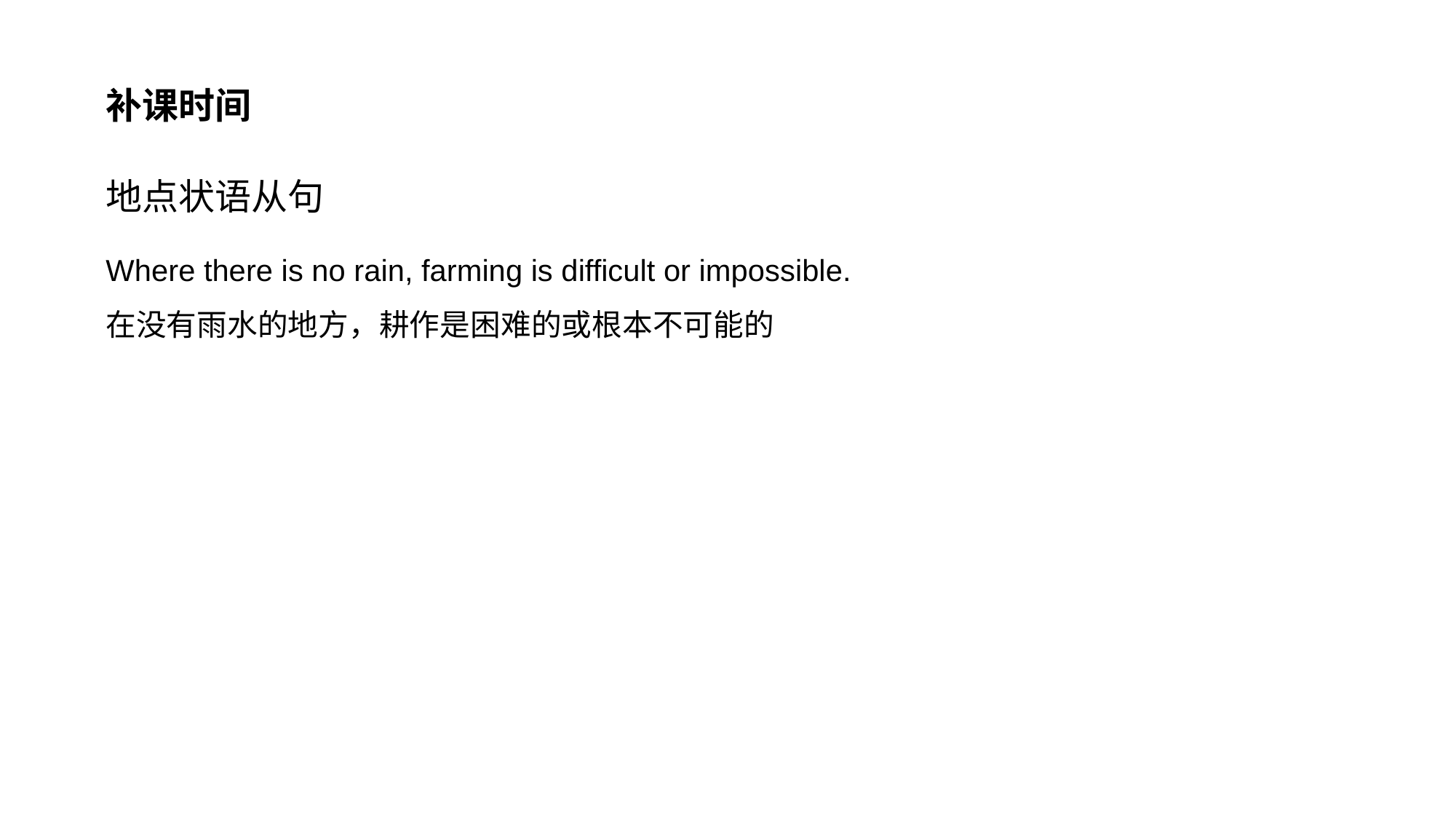

补课时间
地点状语从句
Where there is no rain, farming is difficult or impossible.
在没有雨水的地方，耕作是困难的或根本不可能的